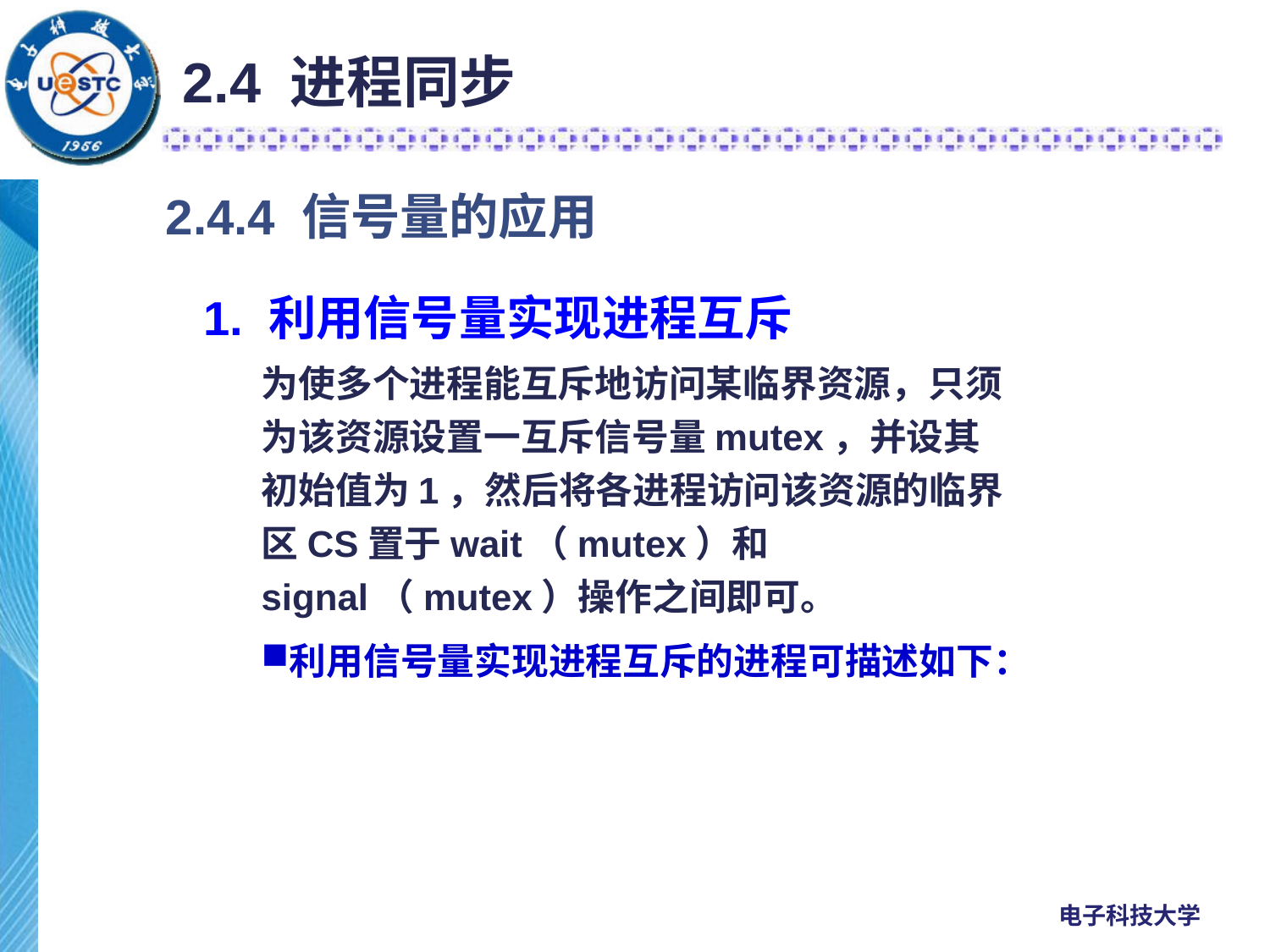

2.4 进程同步
2.4.4 信号量的应用

1. 利用信号量实现进程互斥
为使多个进程能互斥地访问某临界资源，只须为该资源设置一互斥信号量mutex，并设其初始值为1，然后将各进程访问该资源的临界区CS置于wait（mutex）和signal（mutex）操作之间即可。
利用信号量实现进程互斥的进程可描述如下：